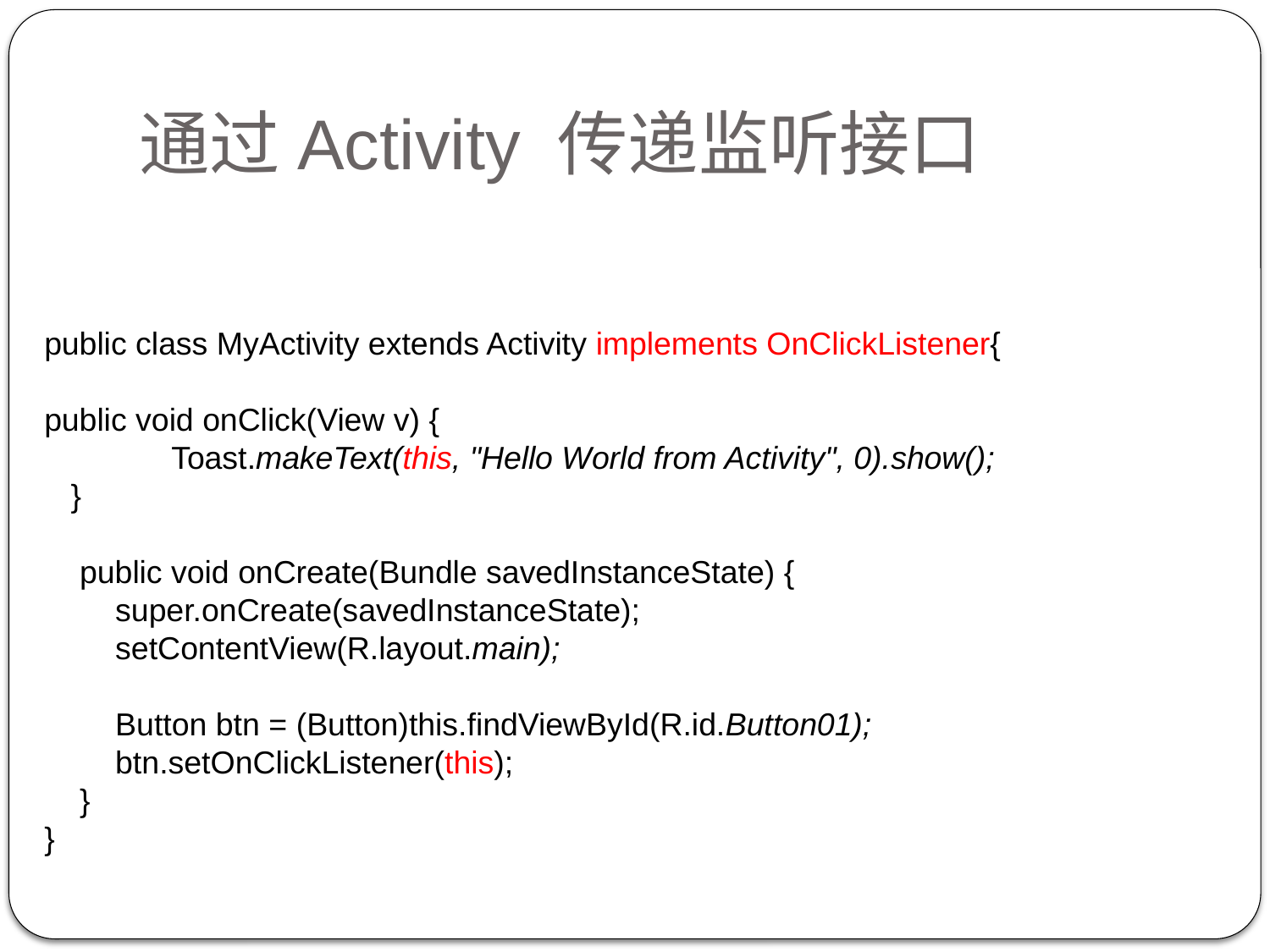

# 通过Activity 传递监听接口
public class MyActivity extends Activity implements OnClickListener{

public void onClick(View v) {
	Toast.makeText(this, "Hello World from Activity", 0).show();
   }

    public void onCreate(Bundle savedInstanceState) {
        super.onCreate(savedInstanceState);
        setContentView(R.layout.main);

        Button btn = (Button)this.findViewById(R.id.Button01);
        btn.setOnClickListener(this);
    }
}